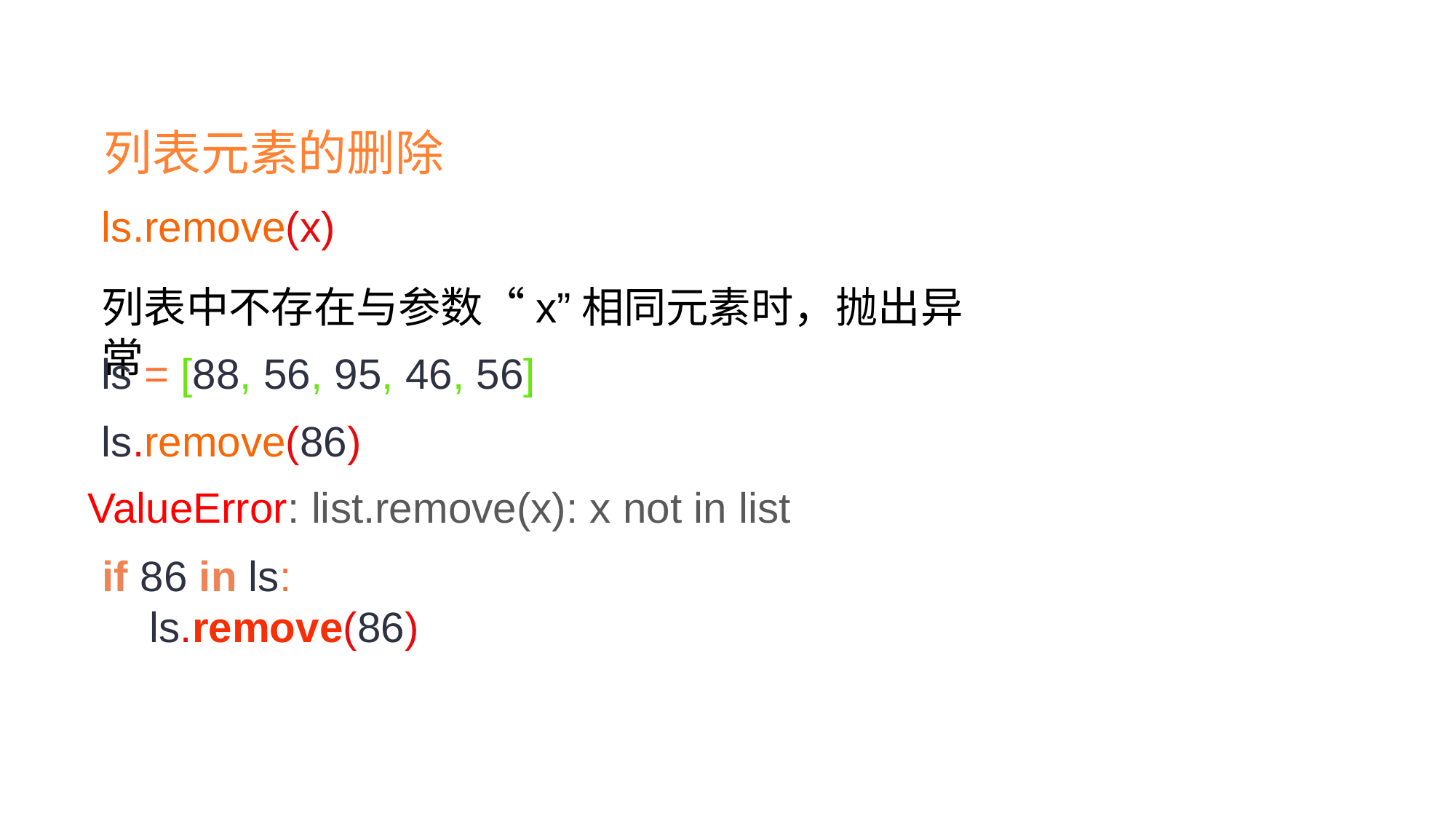

列表元素的删除
ls.remove(x)
列表中不存在与参数“x”相同元素时，抛出异常
ls = [88, 56, 95, 46, 56]
ls.remove(86)
ValueError: list.remove(x): x not in list
if 86 in ls:
    ls.remove(86)